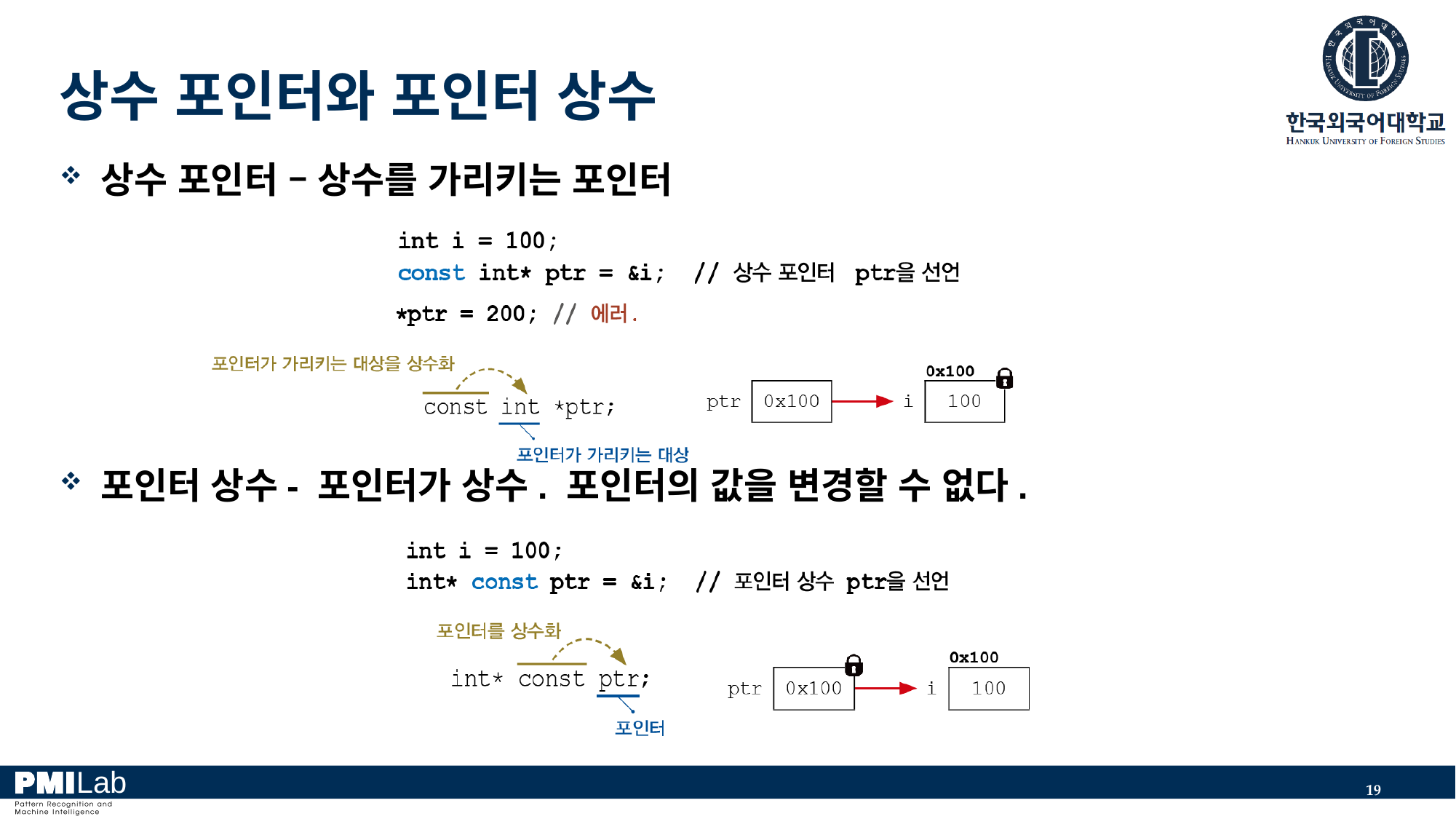

# 상수 포인터와 포인터 상수
상수 포인터 – 상수를 가리키는 포인터

포인터 상수- 포인터가 상수. 포인터의 값을 변경할 수 없다.

주 의

19